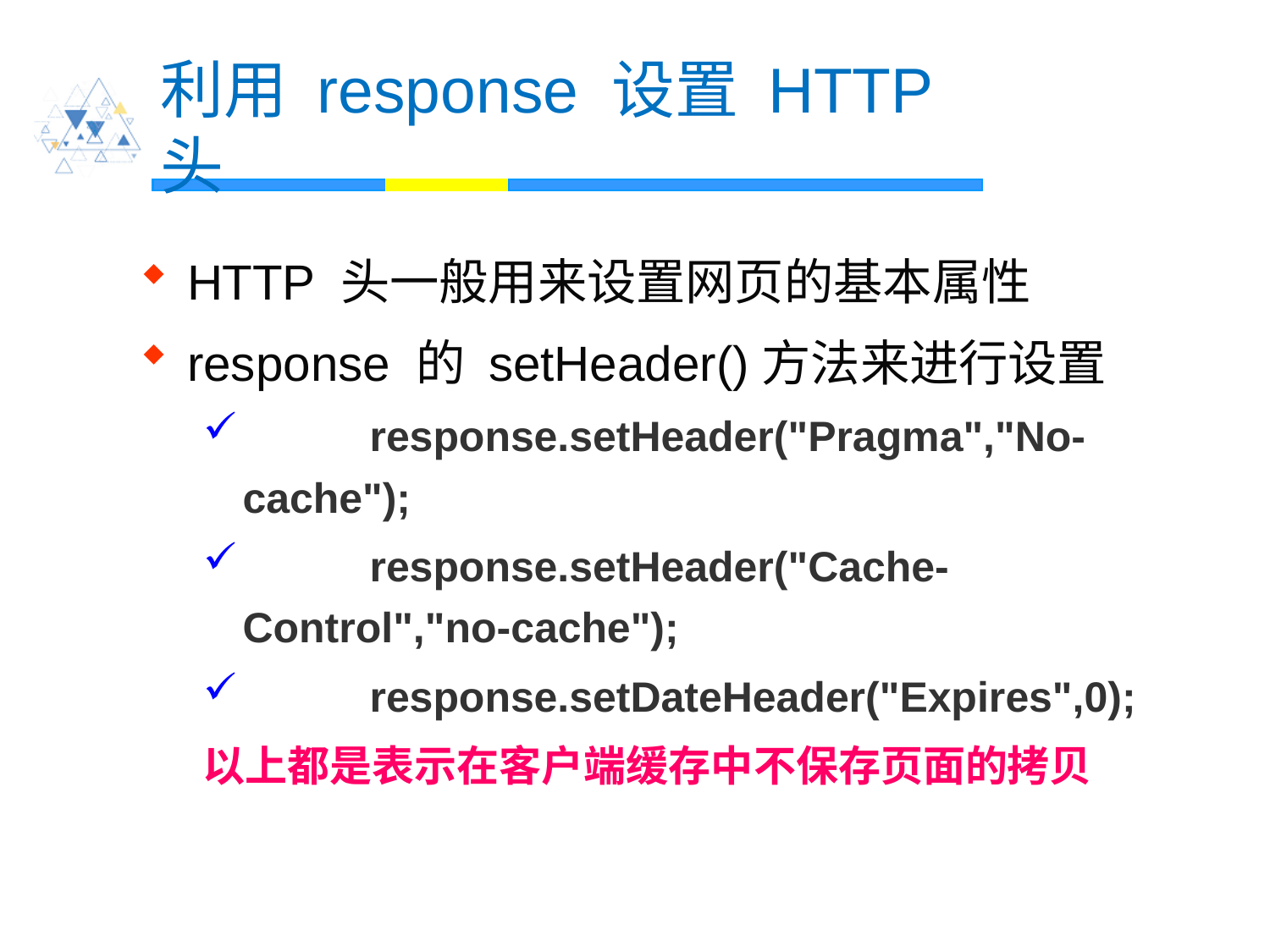

# 利用 response 设置 HTTP 头
HTTP 头一般用来设置网页的基本属性
response 的 setHeader()方法来进行设置
	response.setHeader("Pragma","No-cache");
	response.setHeader("Cache-Control","no-cache");
	response.setDateHeader("Expires",0);
以上都是表示在客户端缓存中不保存页面的拷贝